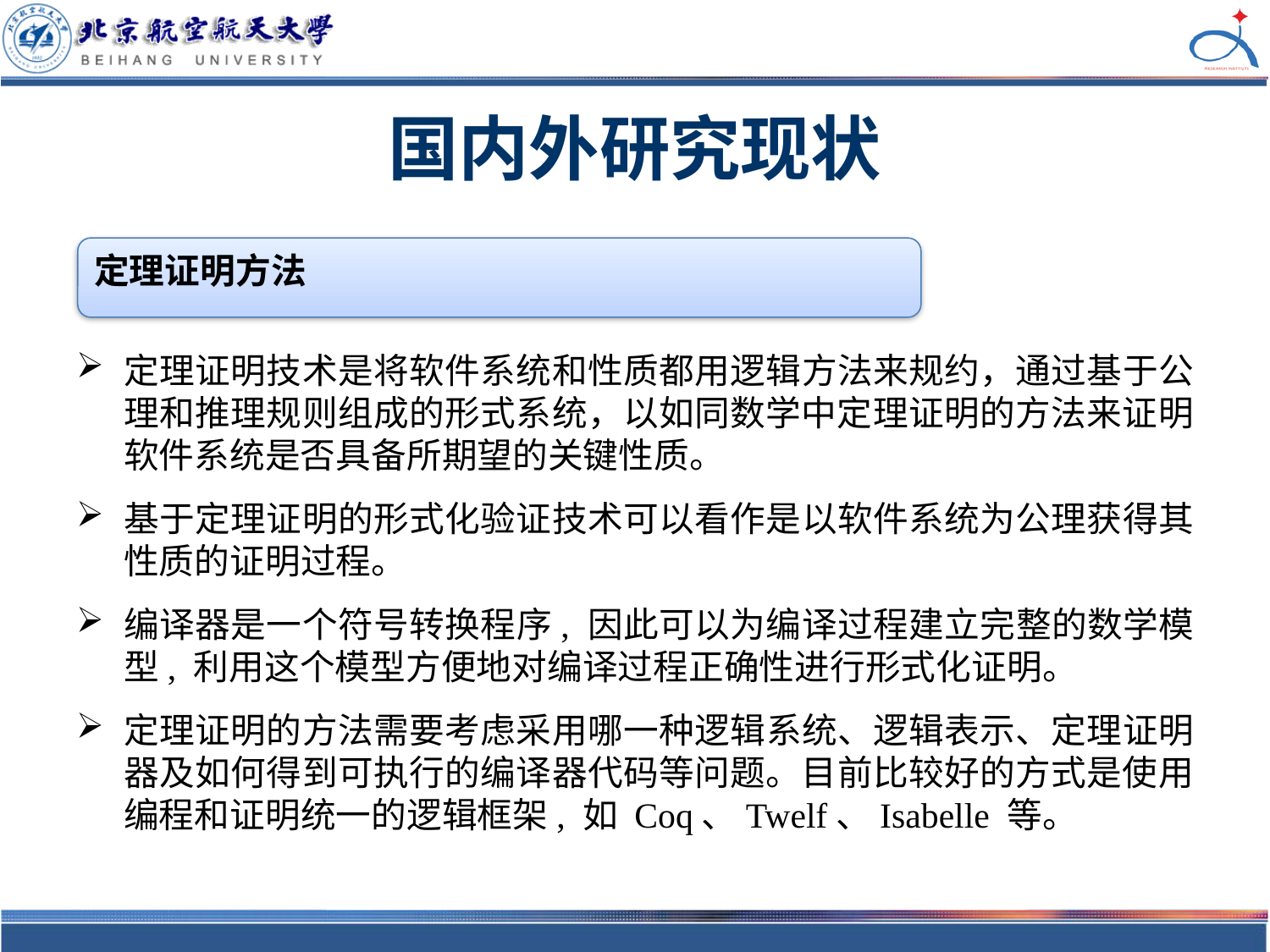

# 国内外研究现状

定理证明技术是将软件系统和性质都用逻辑方法来规约，通过基于公理和推理规则组成的形式系统，以如同数学中定理证明的方法来证明软件系统是否具备所期望的关键性质。
基于定理证明的形式化验证技术可以看作是以软件系统为公理获得其性质的证明过程。
编译器是一个符号转换程序, 因此可以为编译过程建立完整的数学模型, 利用这个模型方便地对编译过程正确性进行形式化证明。
定理证明的方法需要考虑采用哪一种逻辑系统、逻辑表示、定理证明器及如何得到可执行的编译器代码等问题。目前比较好的方式是使用编程和证明统一的逻辑框架, 如 Coq、Twelf、Isabelle 等。

定理证明方法